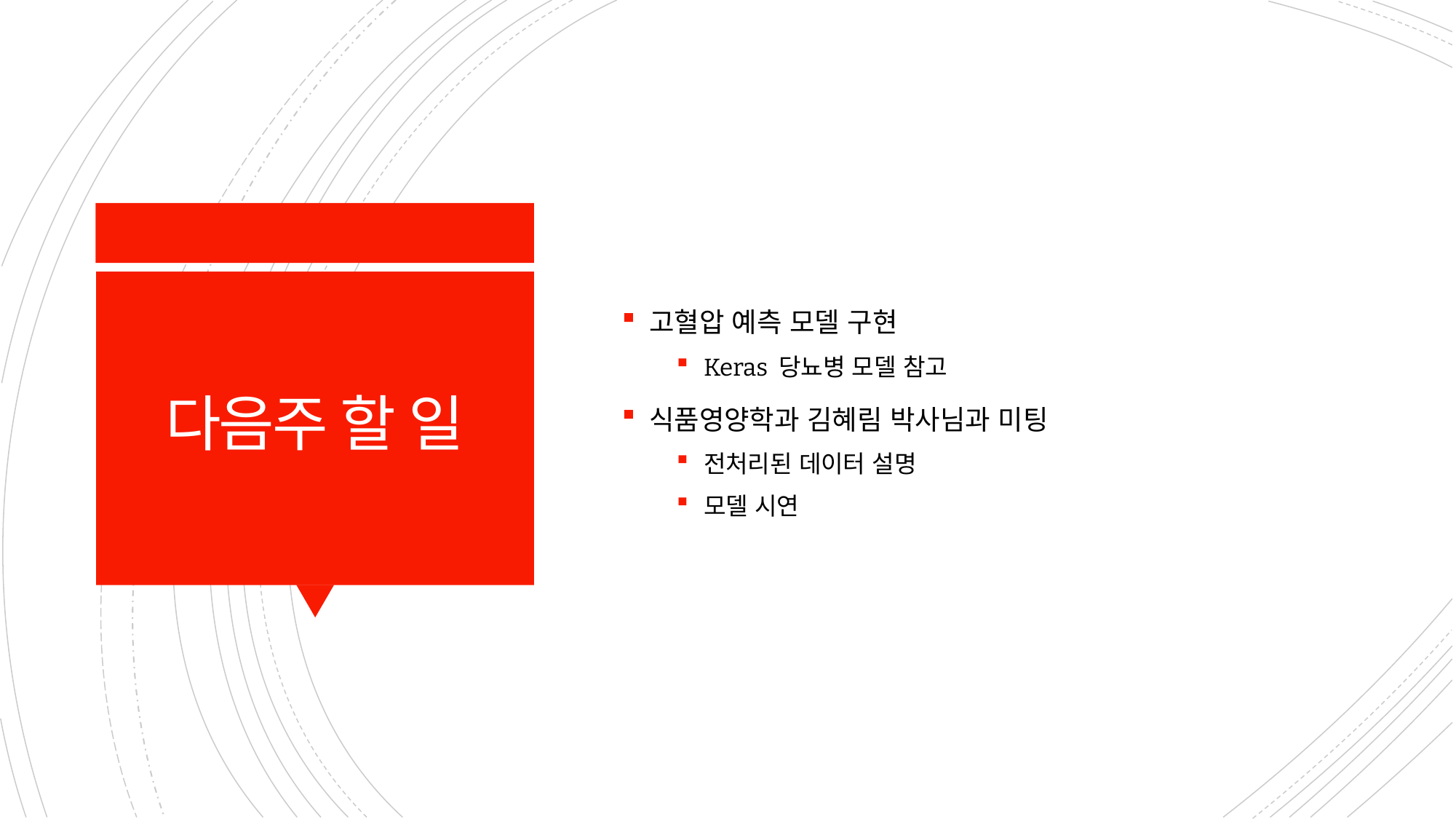

고혈압 예측 모델 구현
Keras 당뇨병 모델 참고
식품영양학과 김혜림 박사님과 미팅
전처리된 데이터 설명
모델 시연
# 다음주 할 일